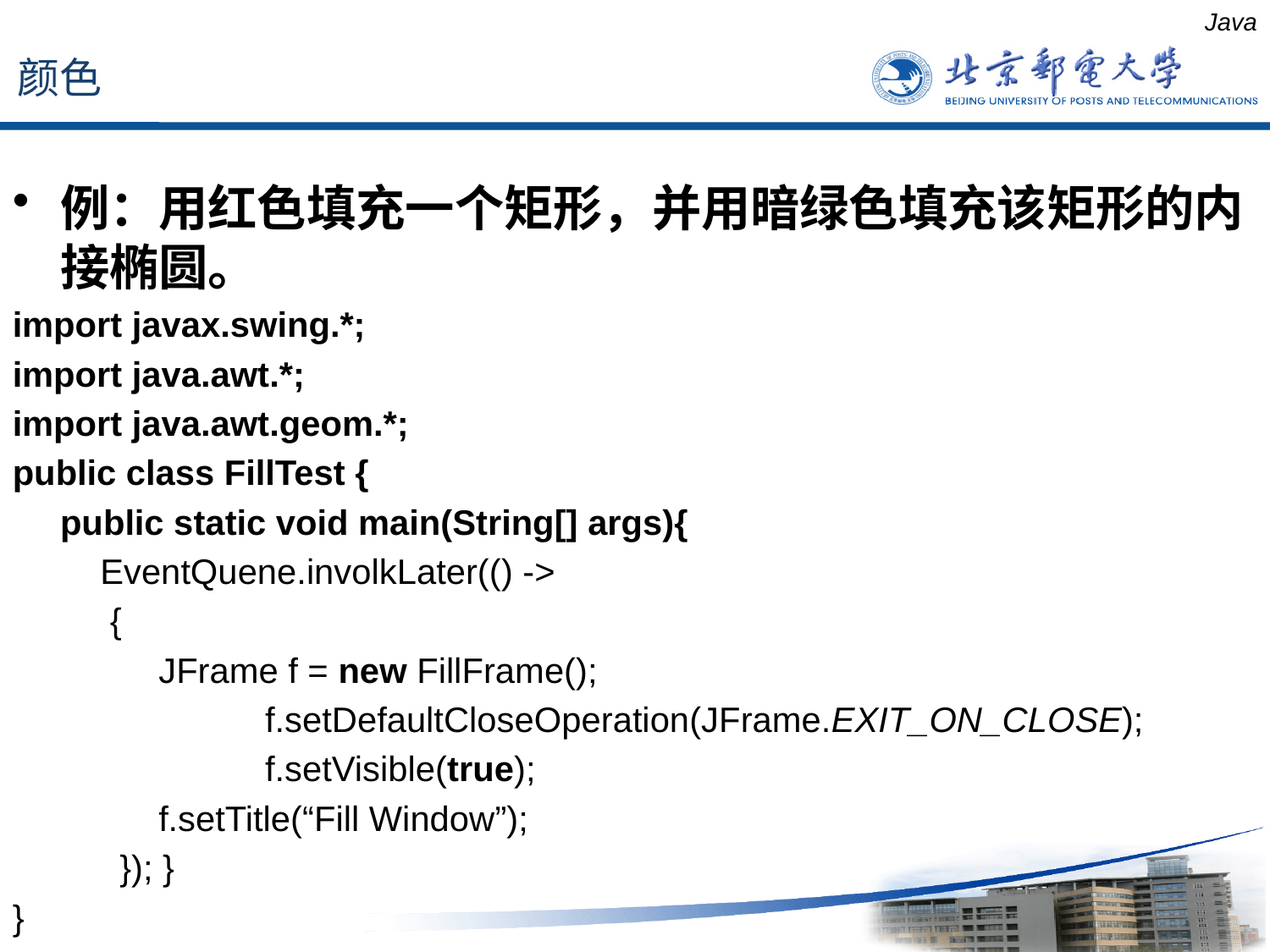

颜色
Java
例：用红色填充一个矩形，并用暗绿色填充该矩形的内接椭圆。
import javax.swing.*;
import java.awt.*;
import java.awt.geom.*;
public class FillTest {
	public static void main(String[] args){
         EventQuene.involkLater(() ->
          {
               JFrame f = new FillFrame();
		        f.setDefaultCloseOperation(JFrame.EXIT_ON_CLOSE);
		        f.setVisible(true);
               f.setTitle(“Fill Window”);
           }); }
}